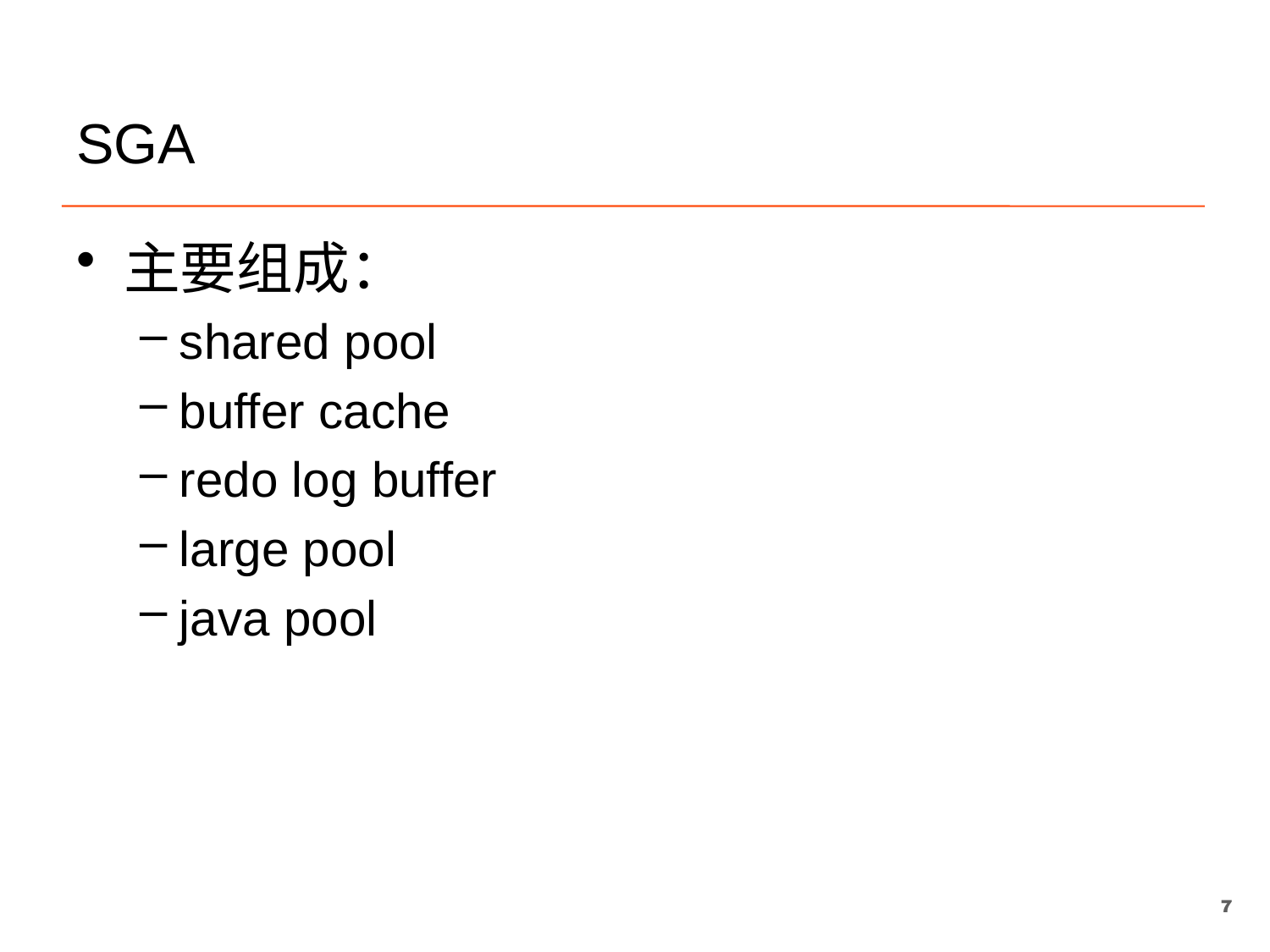

# SGA
主要组成：
shared pool
buffer cache
redo log buffer
large pool
java pool
7